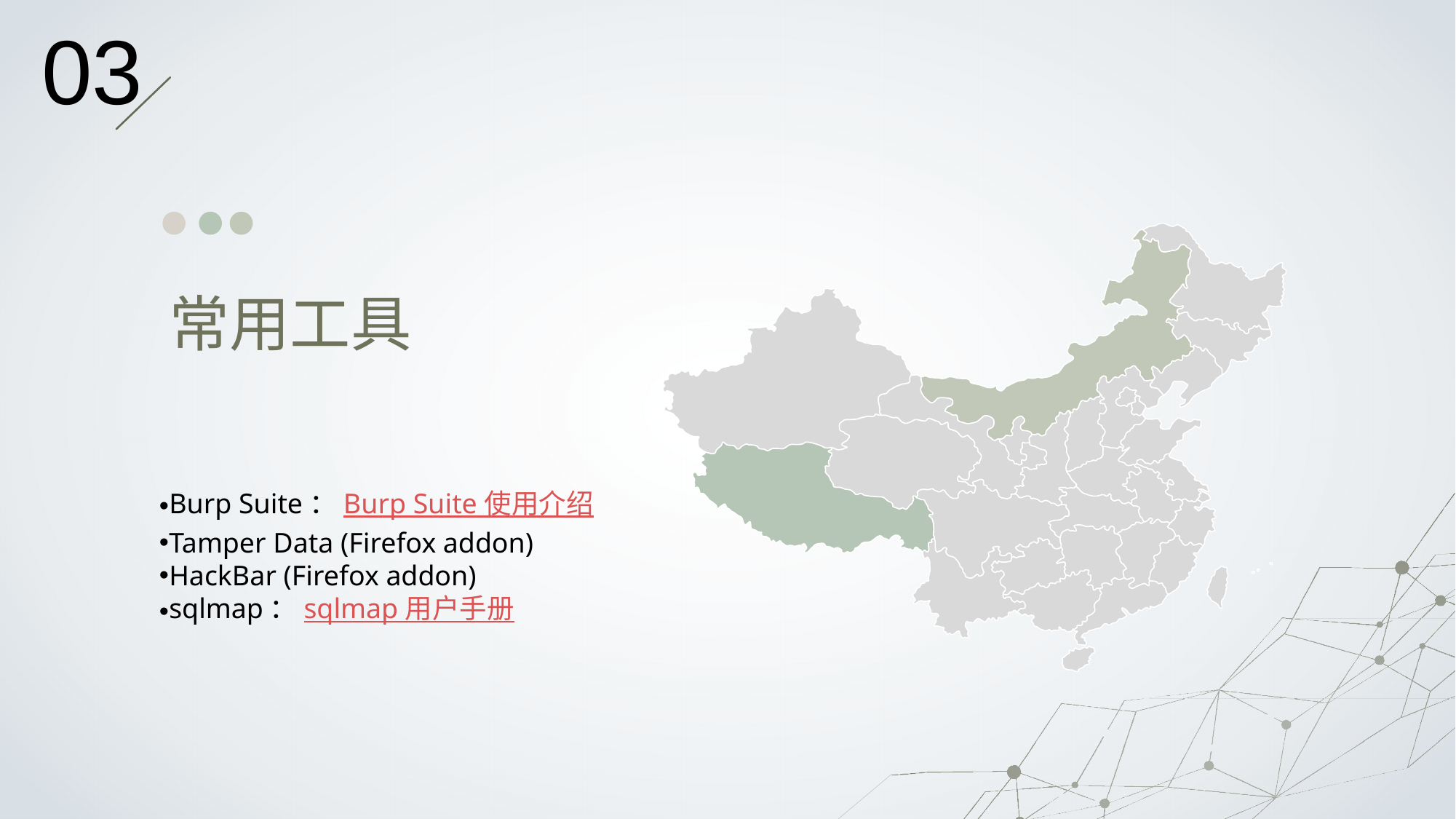

03

# 常用工具

Burp Suite：Burp Suite 使用介绍
Tamper Data (Firefox addon)
HackBar (Firefox addon)
sqlmap：sqlmap 用户手册